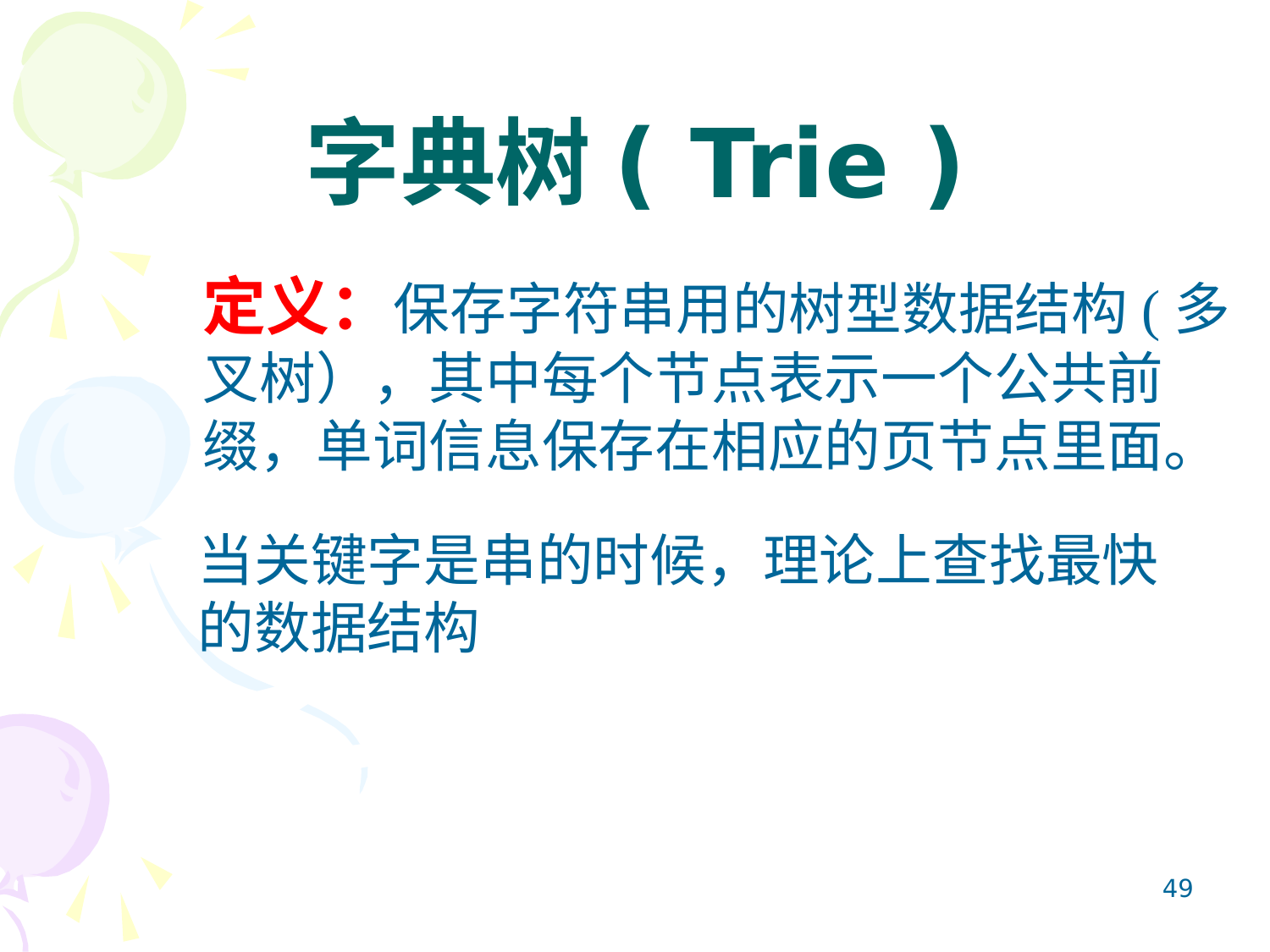

# 字典树( Trie )
定义：保存字符串用的树型数据结构(多叉树），其中每个节点表示一个公共前缀，单词信息保存在相应的页节点里面。
	当关键字是串的时候，理论上查找最快的数据结构
49